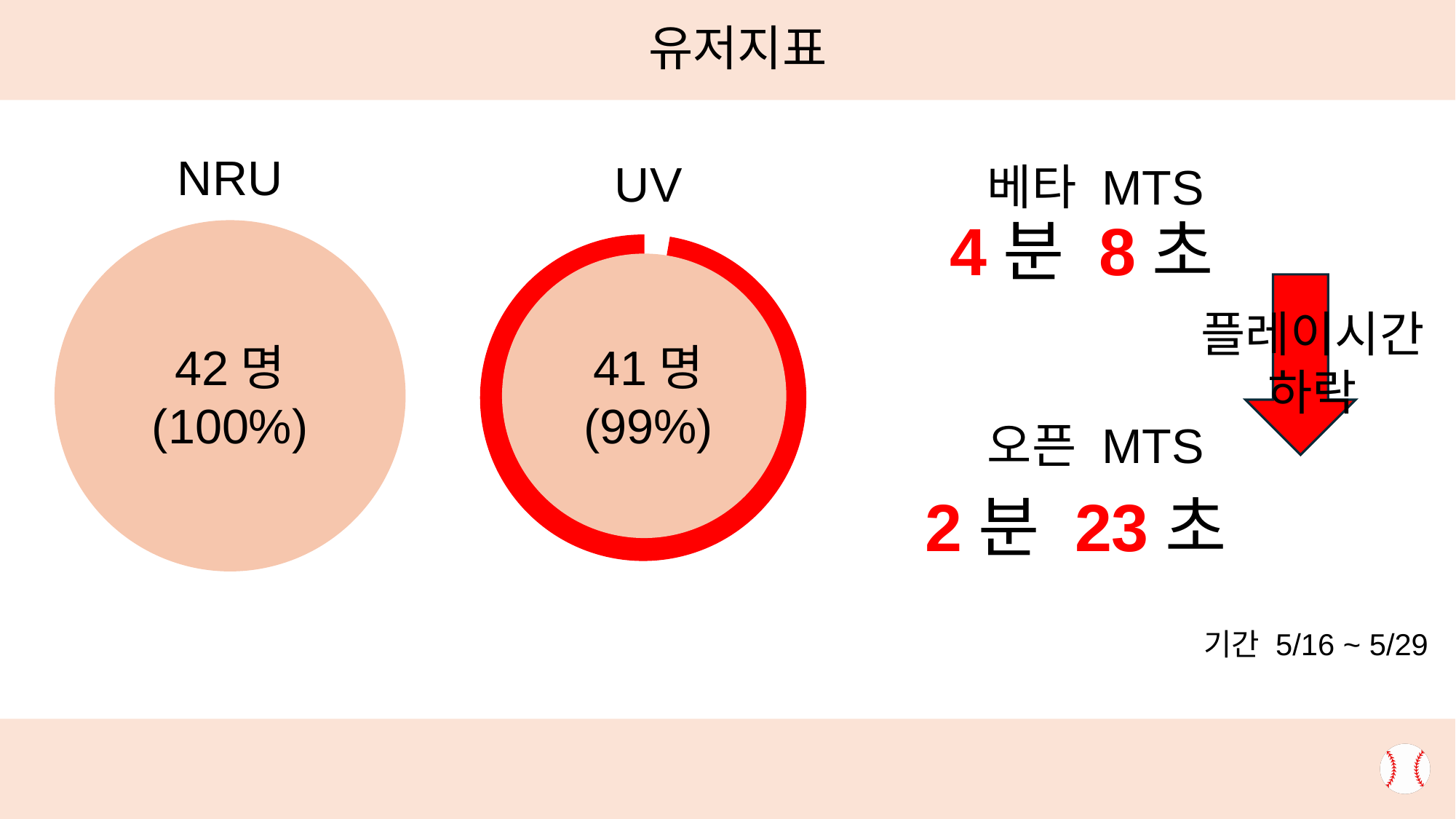

# 유저지표
NRU
UV
베타 MTS
4분 8초

플레이시간
하락
42명
(100%)
41명
(99%)
오픈 MTS
2분 23초
기간 5/16 ~ 5/29